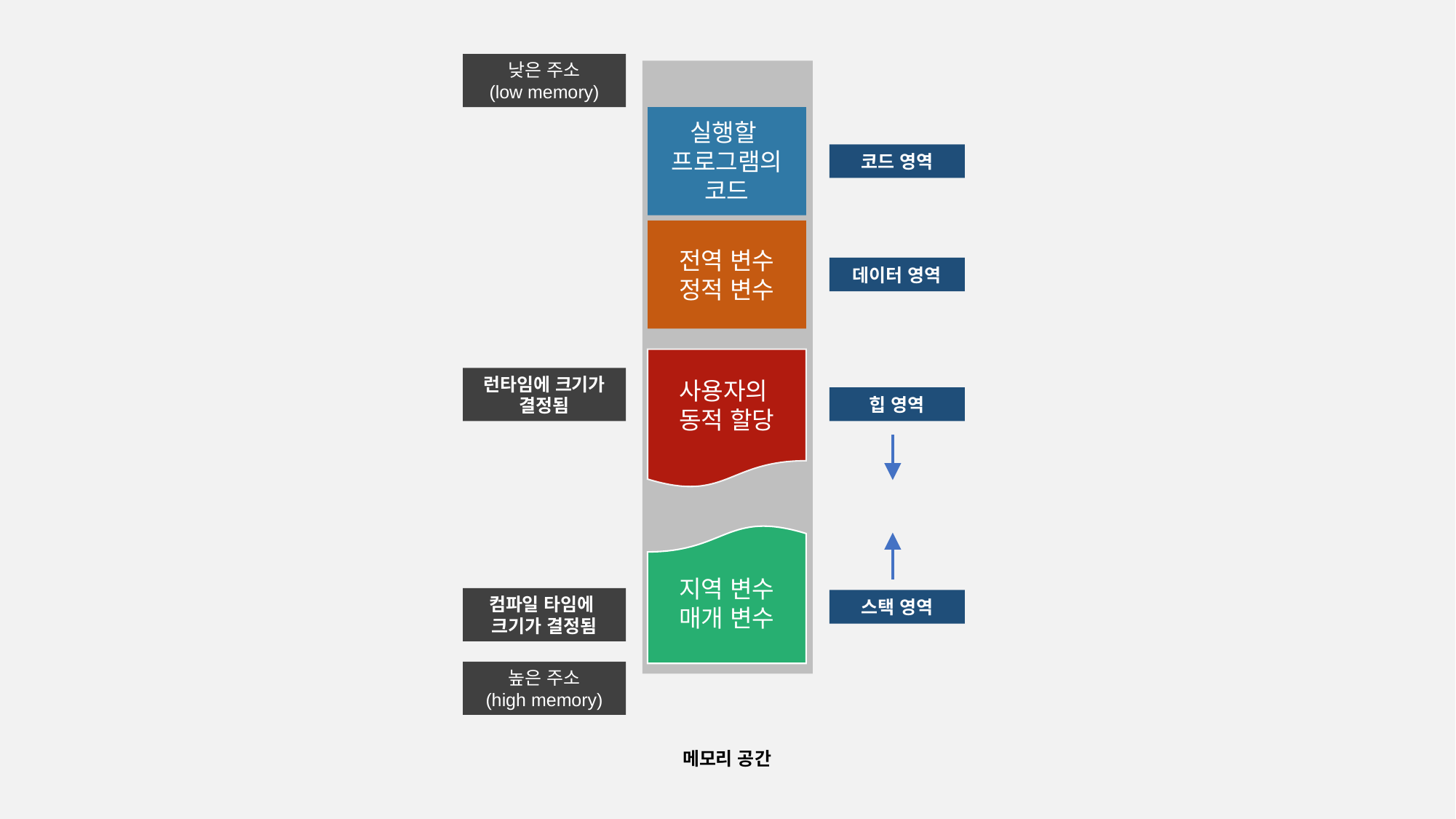

낮은 주소
(low memory)

실행할
프로그램의 코드
코드 영역
전역 변수
정적 변수
데이터 영역
사용자의
동적 할당
런타임에 크기가 결정됨
힙 영역

지역 변수
매개 변수
컴파일 타임에
크기가 결정됨
스택 영역
높은 주소
(high memory)
메모리 공간